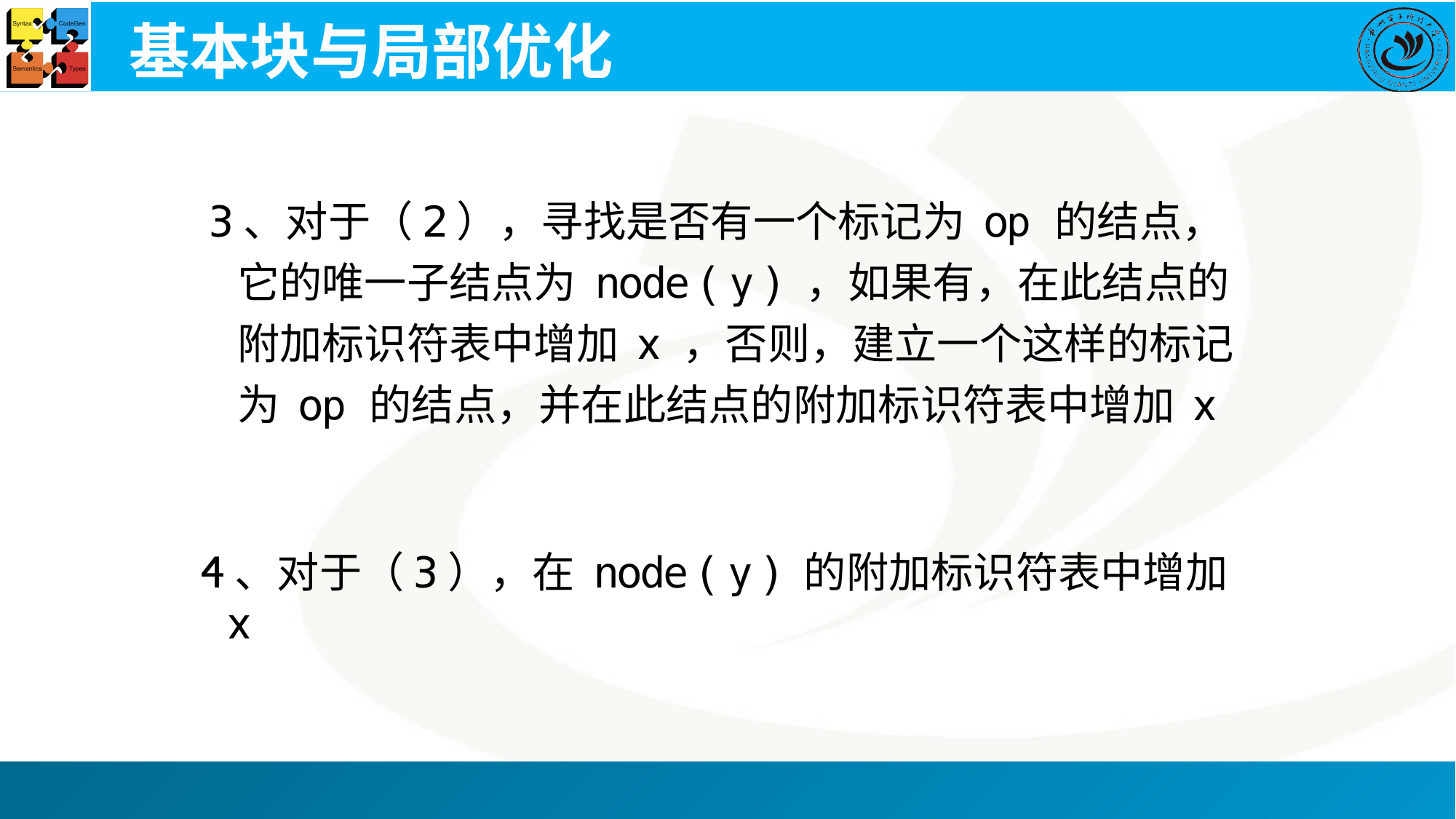

# 基本块与局部优化
3、对于（2），寻找是否有一个标记为 op 的结点，它的唯一子结点为 node ( y ) ，如果有，在此结点的附加标识符表中增加 x ，否则，建立一个这样的标记为 op 的结点，并在此结点的附加标识符表中增加 x
4、对于（3），在 node ( y ) 的附加标识符表中增加 x
30